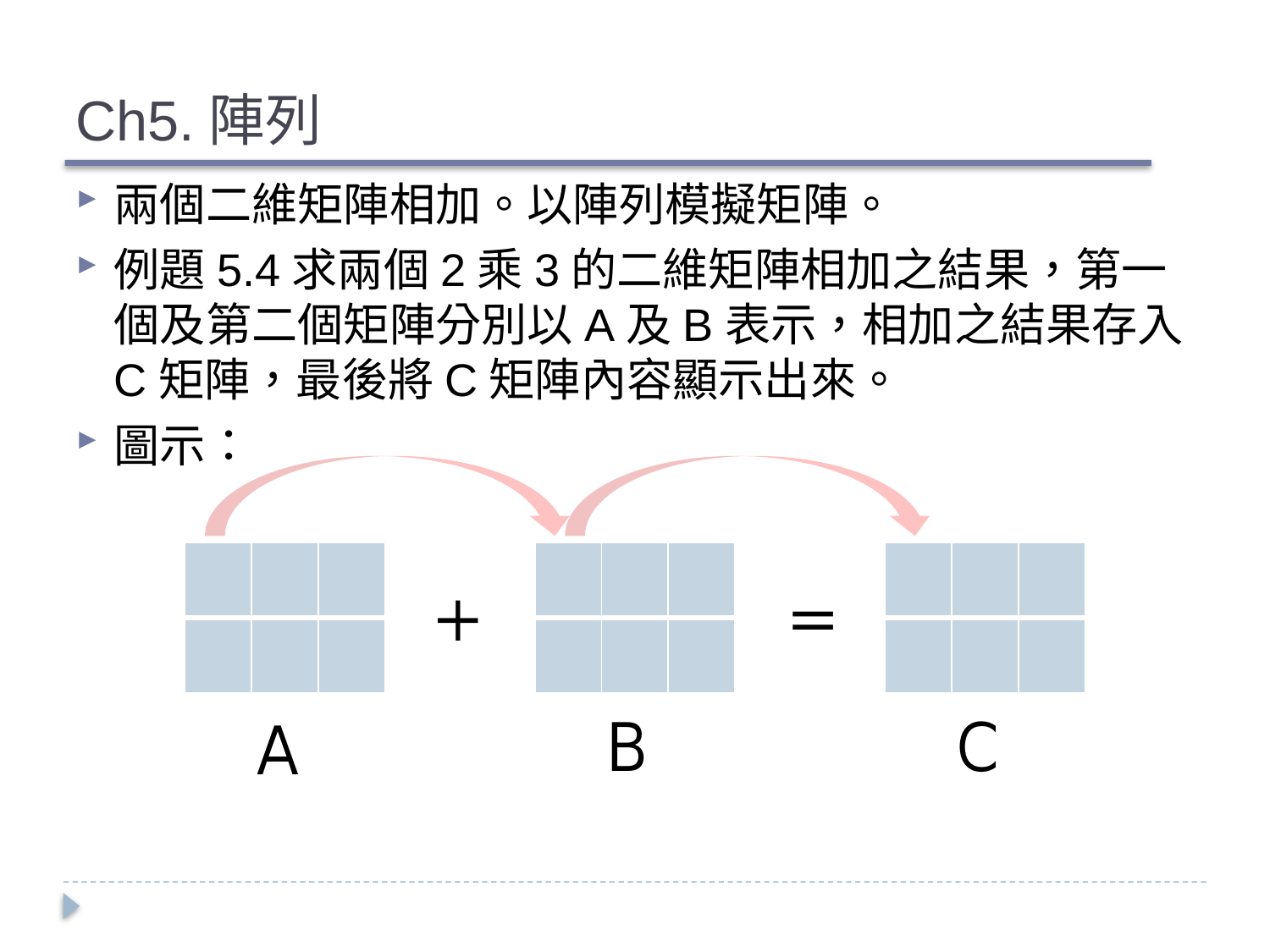

# Ch5.陣列
兩個二維矩陣相加。以陣列模擬矩陣。
例題5.4求兩個2乘3的二維矩陣相加之結果，第一個及第二個矩陣分別以A及B表示，相加之結果存入C矩陣，最後將C矩陣內容顯示出來。
圖示：

|  |  |  |
| --- | --- | --- |
|  |  |  |
|  |  |  |
| --- | --- | --- |
|  |  |  |
|  |  |  |
| --- | --- | --- |
|  |  |  |
+
=
B
C
A